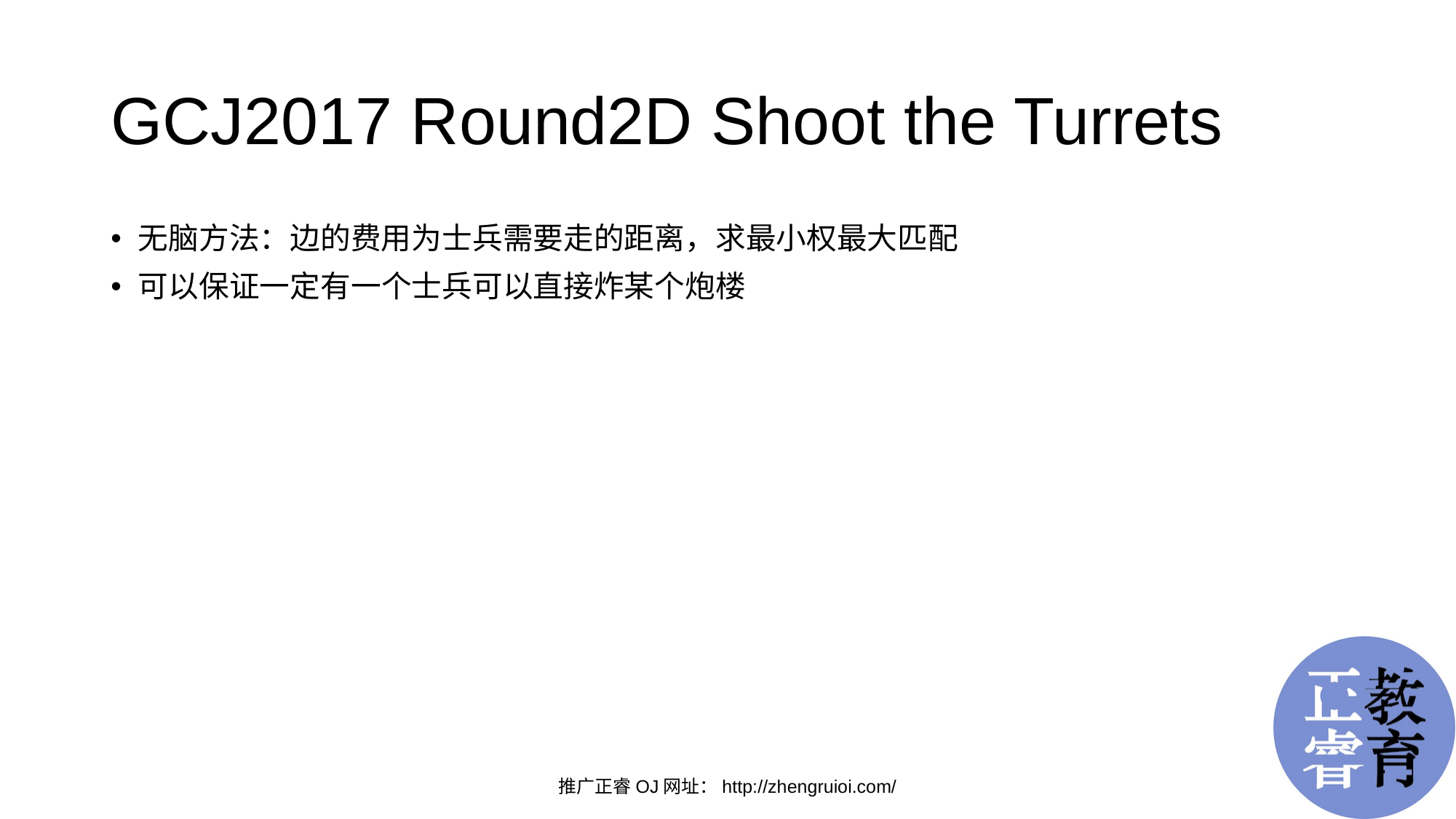

# GCJ2017 Round2D Shoot the Turrets
无脑方法：边的费用为士兵需要走的距离，求最小权最大匹配
可以保证一定有一个士兵可以直接炸某个炮楼